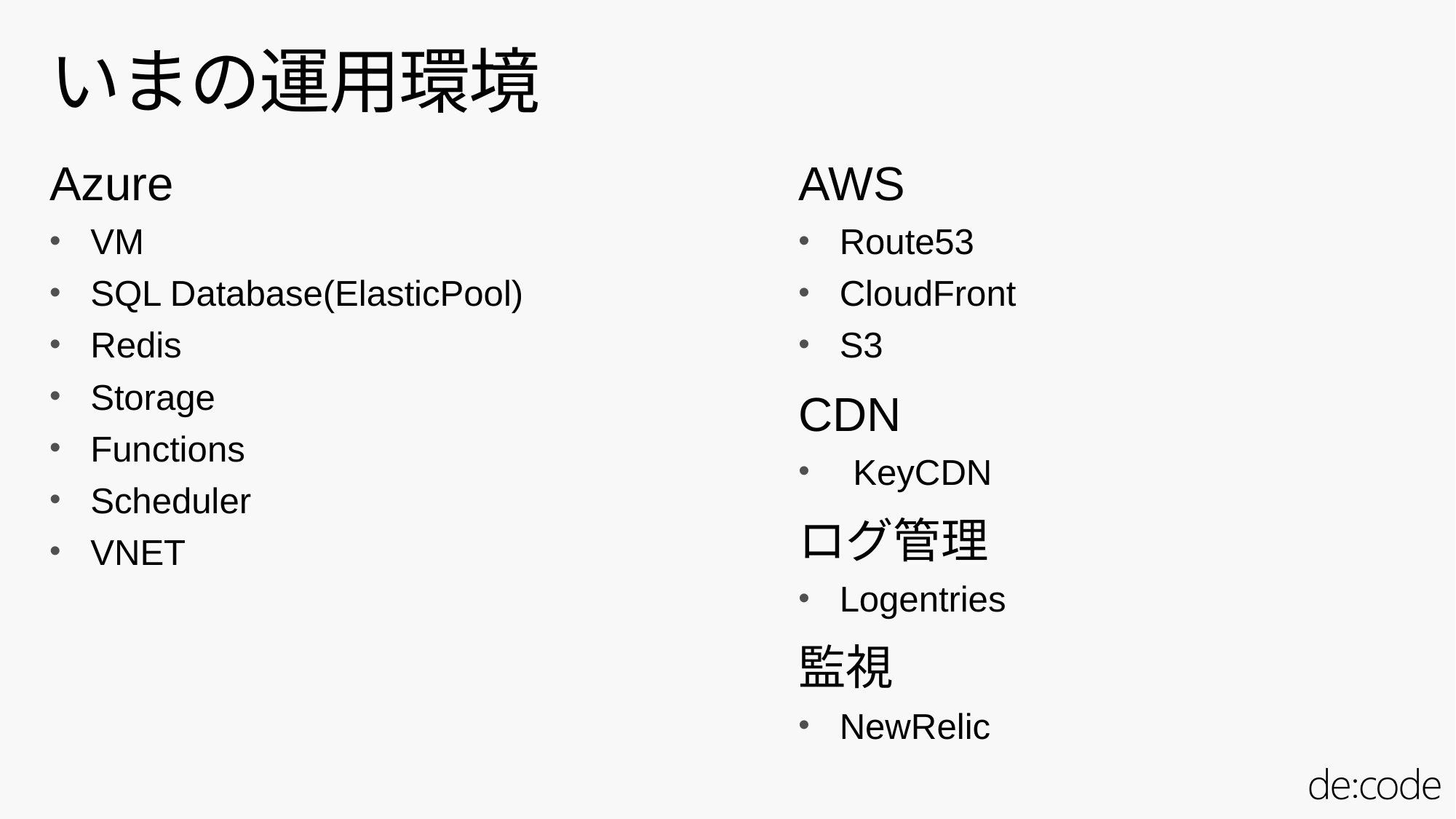

# いまの運用環境
Azure
VM
SQL Database(ElasticPool)
Redis
Storage
Functions
Scheduler
VNET
AWS
Route53
CloudFront
S3
CDN
KeyCDN
ログ管理
Logentries
監視
NewRelic